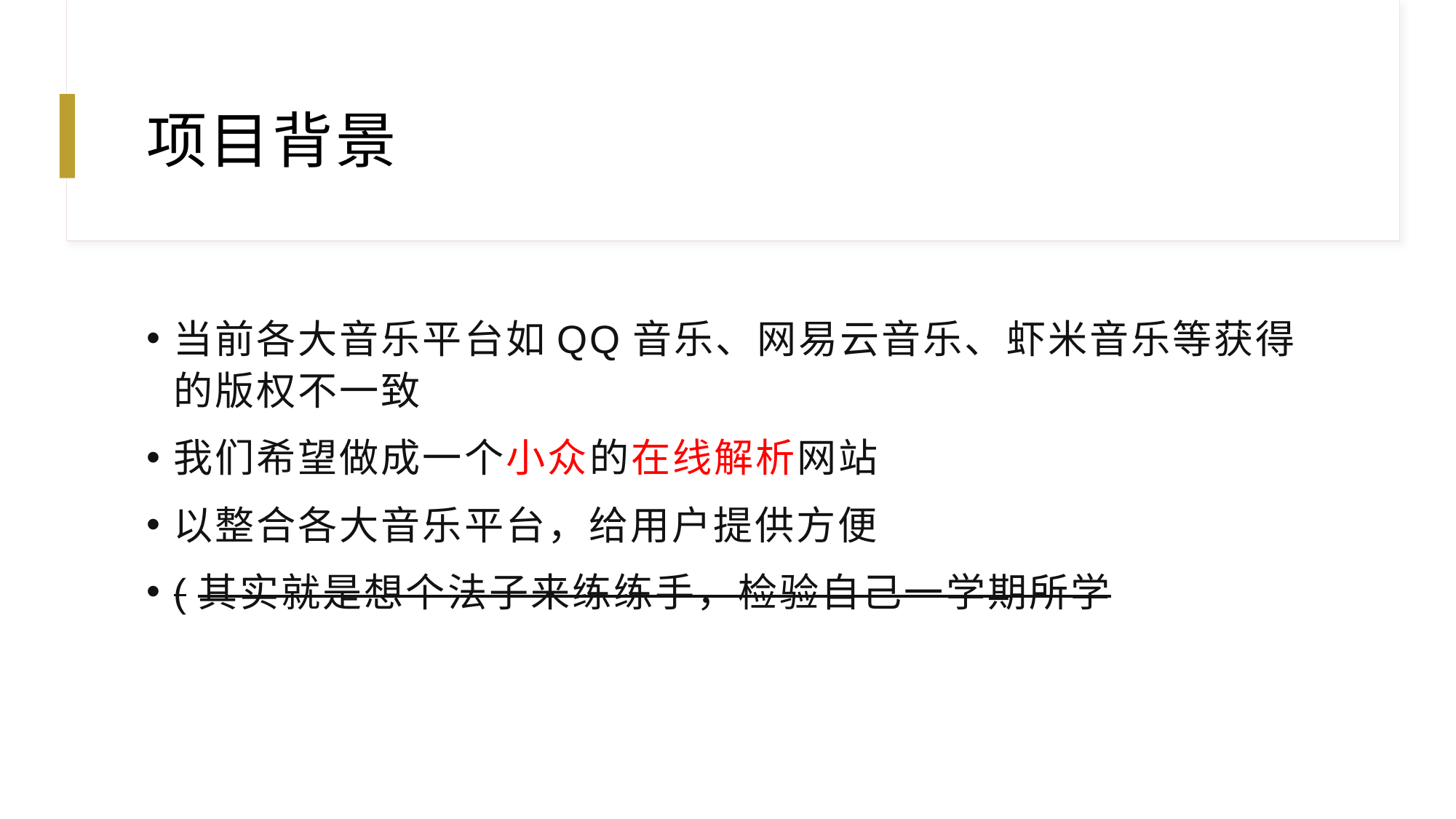

# 项目背景
当前各大音乐平台如QQ音乐、网易云音乐、虾米音乐等获得的版权不一致
我们希望做成一个小众的在线解析网站
以整合各大音乐平台，给用户提供方便
(其实就是想个法子来练练手，检验自己一学期所学